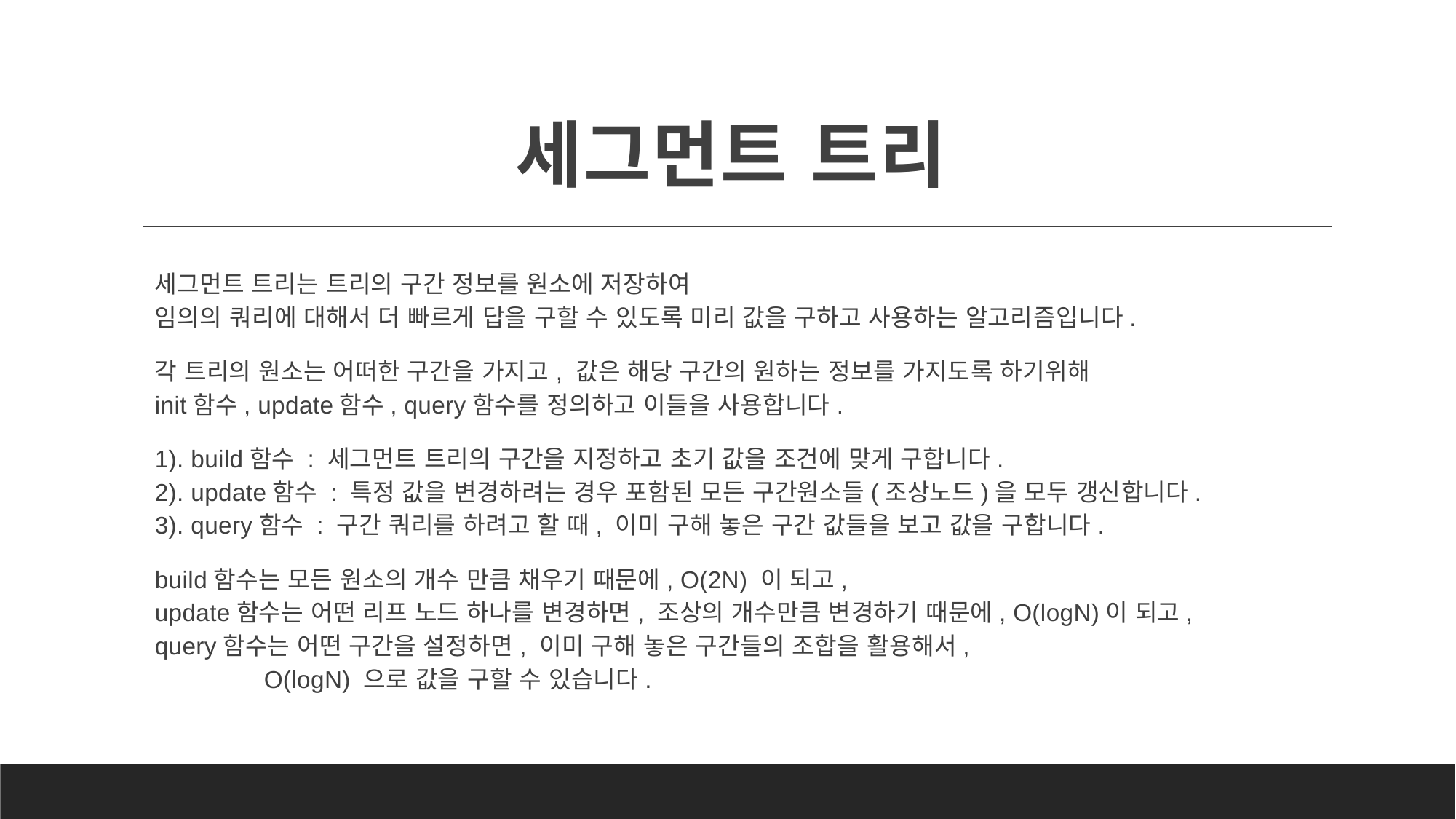

# 세그먼트 트리
세그먼트 트리는 트리의 구간 정보를 원소에 저장하여
임의의 쿼리에 대해서 더 빠르게 답을 구할 수 있도록 미리 값을 구하고 사용하는 알고리즘입니다.
각 트리의 원소는 어떠한 구간을 가지고, 값은 해당 구간의 원하는 정보를 가지도록 하기위해
init함수, update함수, query함수를 정의하고 이들을 사용합니다.
1). build함수 : 세그먼트 트리의 구간을 지정하고 초기 값을 조건에 맞게 구합니다.
2). update함수 : 특정 값을 변경하려는 경우 포함된 모든 구간원소들(조상노드)을 모두 갱신합니다.
3). query함수 : 구간 쿼리를 하려고 할 때, 이미 구해 놓은 구간 값들을 보고 값을 구합니다.
build함수는 모든 원소의 개수 만큼 채우기 때문에, O(2N) 이 되고,
update함수는 어떤 리프 노드 하나를 변경하면, 조상의 개수만큼 변경하기 때문에, O(logN)이 되고,
query함수는 어떤 구간을 설정하면, 이미 구해 놓은 구간들의 조합을 활용해서,
	O(logN) 으로 값을 구할 수 있습니다.